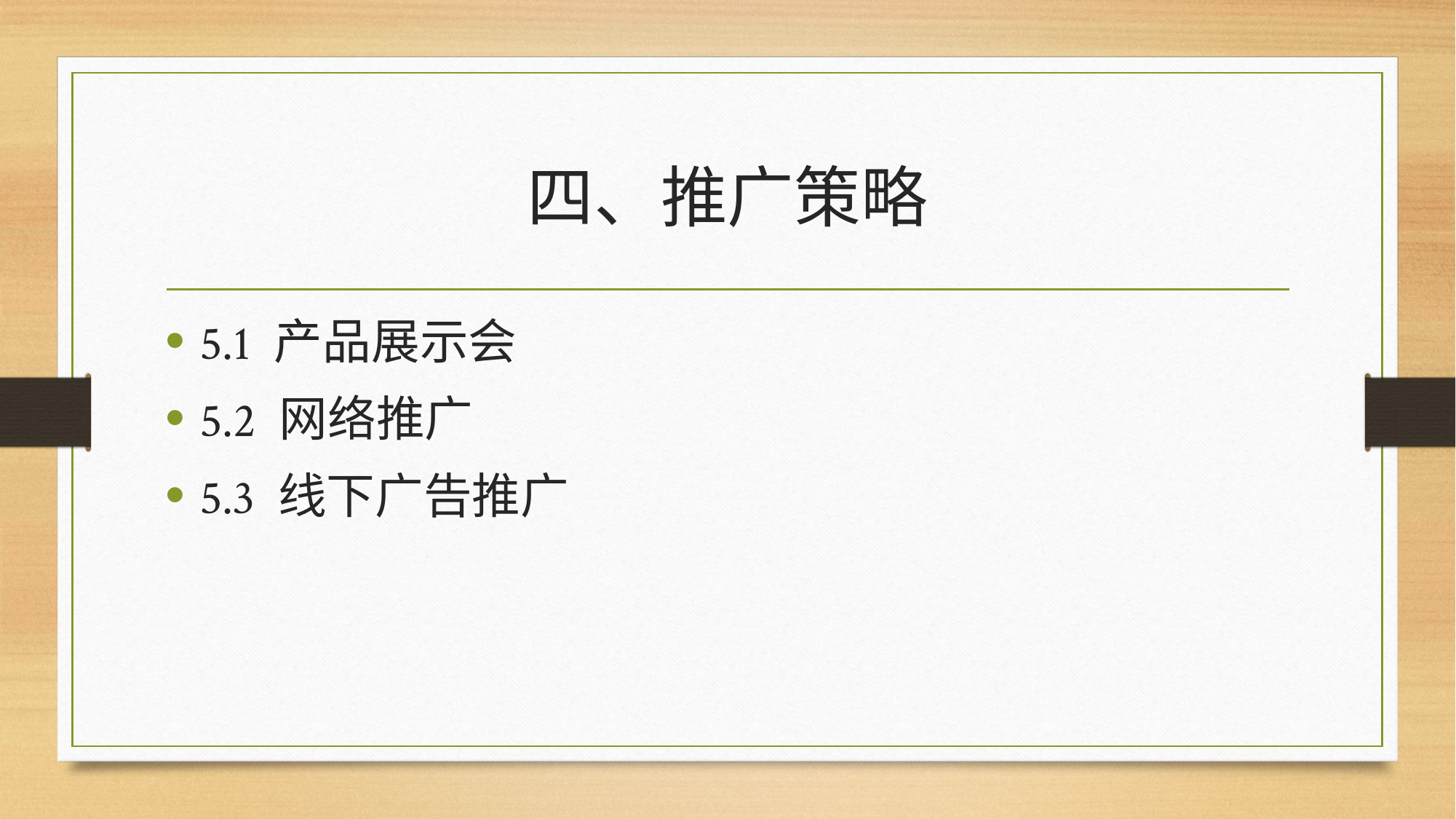

# 四、推广策略
5.1 产品展示会
5.2 网络推广
5.3 线下广告推广